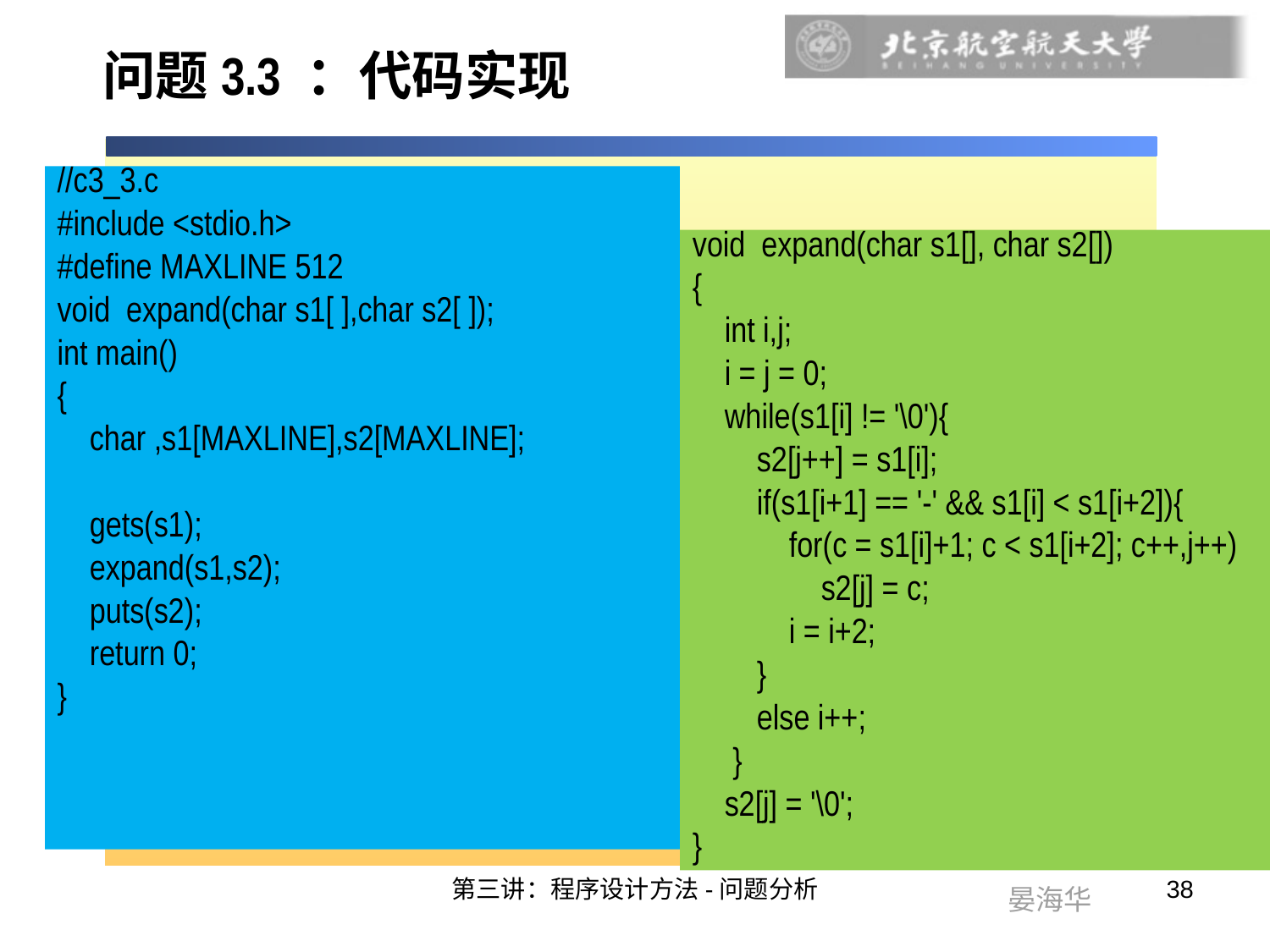

# 问题3.3 ：代码实现
//c3_3.c
#include <stdio.h>
#define MAXLINE 512
void  expand(char s1[ ],char s2[ ]);
int main()
{
    char ,s1[MAXLINE],s2[MAXLINE];

    gets(s1);
    expand(s1,s2);
    puts(s2);
    return 0;
}

#include <stdio.h>
#include <ctype.h>
#define MAXLINE 512
int main()
{
	char c,s1[MAXLINE],s2[MAXLINE];
	int i,j;
	i = j = 0;
	gets(s1);
	while(s1[i] != '\0'){
	    s2[j++] = s1[i];
	    if(s1[i+1] == '-' && s1[i] < s1[i+2]){
	        for(c = s1[i]+1; c < s1[i+2] ; c++)
		s2[j++] = c;
	        i = i+2;
	    }
	    else i++;
	}
	s2[j] = '\0';
	puts(s2);
	return 0;
}
void  expand(char s1[], char s2[])
{
    int i,j;
    i = j = 0;
    while(s1[i] != '\0'){
        s2[j++] = s1[i];
        if(s1[i+1] == '-' && s1[i] < s1[i+2]){
            for(c = s1[i]+1; c < s1[i+2]; c++,j++)
                s2[j] = c;
            i = i+2;
        }
        else i++;
     }
    s2[j] = '\0';
}
第三讲：程序设计方法-问题分析
38